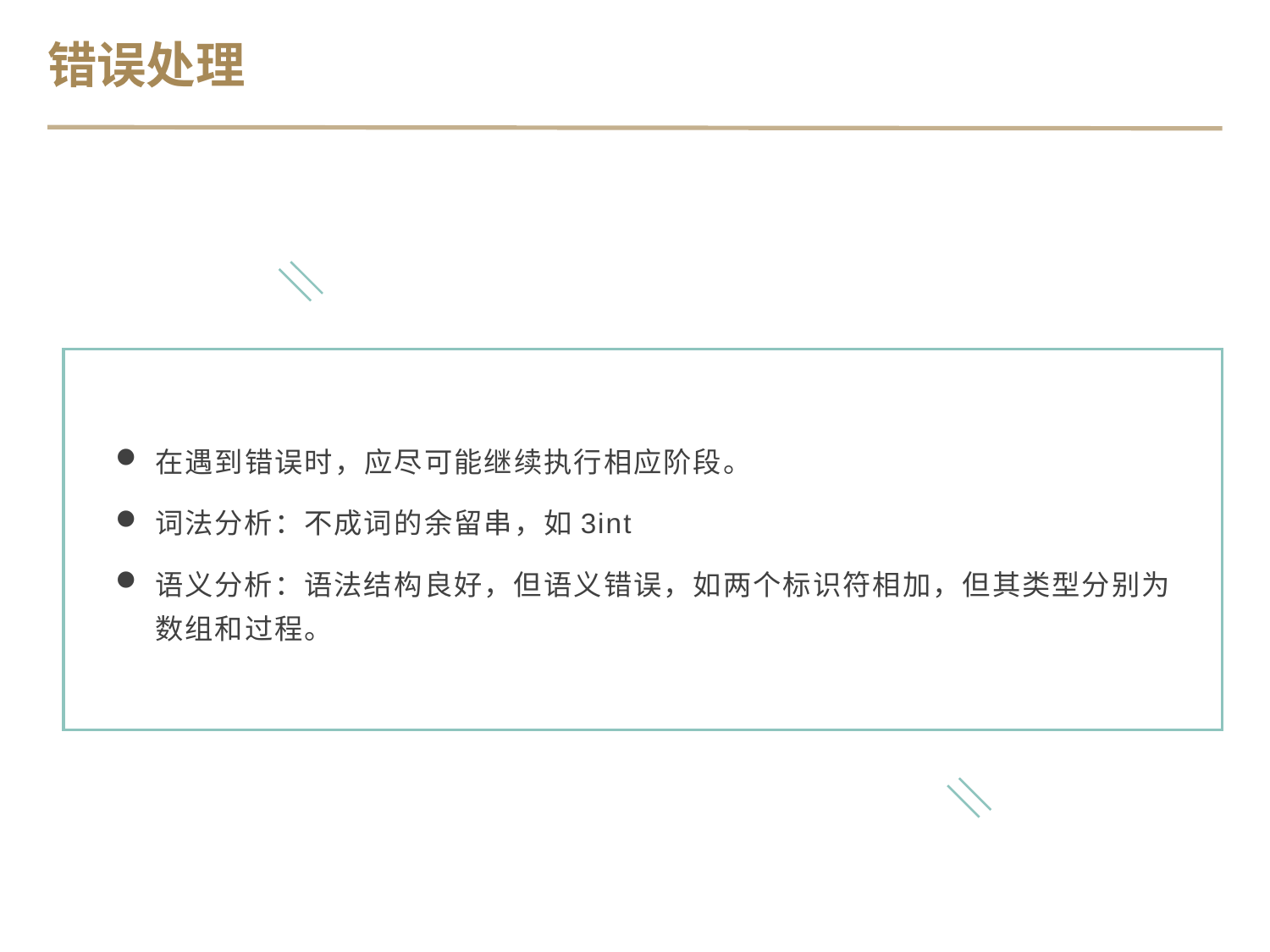

错误处理

在遇到错误时，应尽可能继续执行相应阶段。
词法分析：不成词的余留串，如3int
语义分析：语法结构良好，但语义错误，如两个标识符相加，但其类型分别为数组和过程。